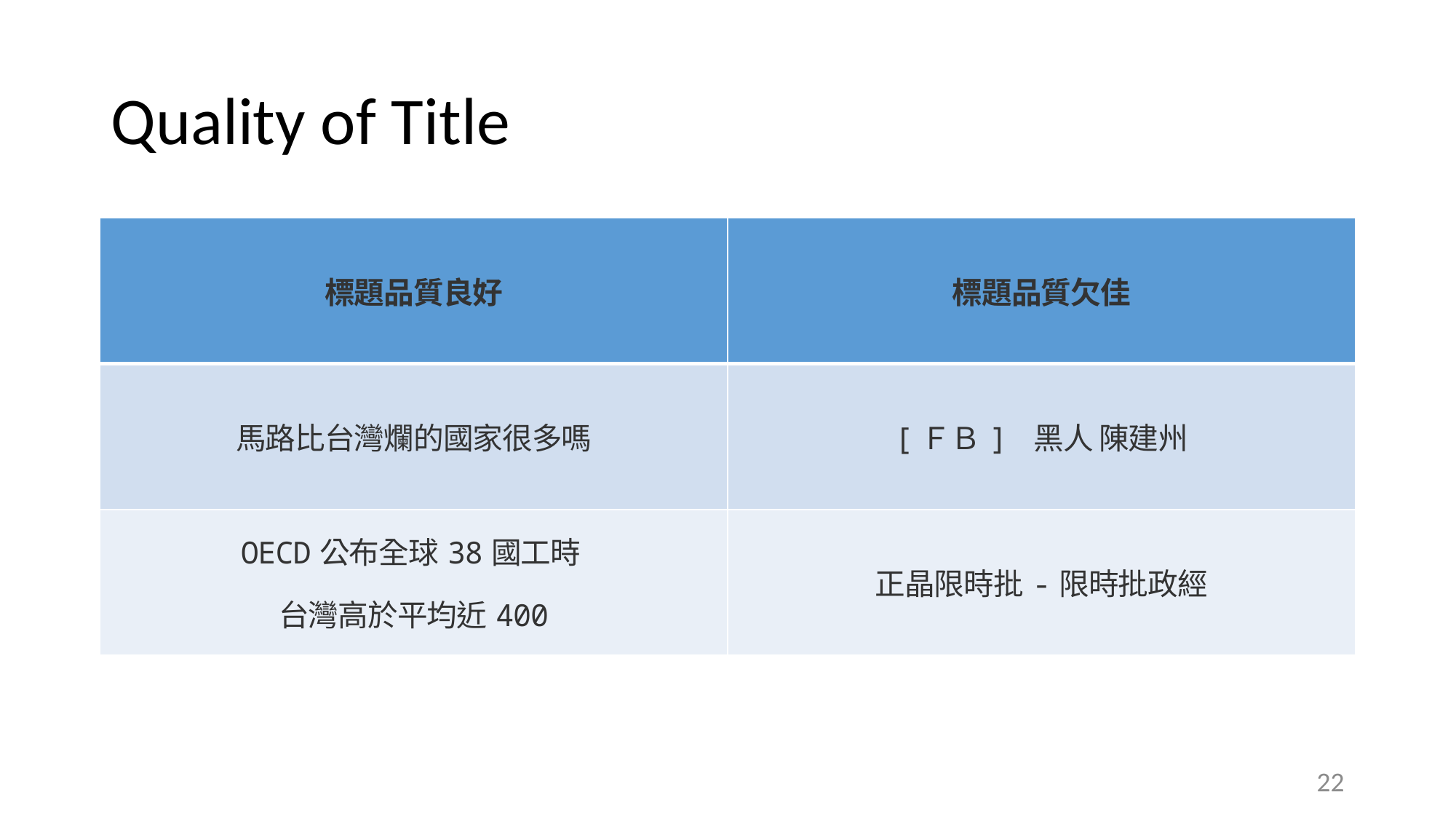

# Quality of Title
| 標題品質良好 | 標題品質欠佳 |
| --- | --- |
| 馬路比台灣爛的國家很多嗎 | [ＦＢ] 黑人 陳建州 |
| OECD公布全球38國工時 台灣高於平均近400 | 正晶限時批-限時批政經 |
22